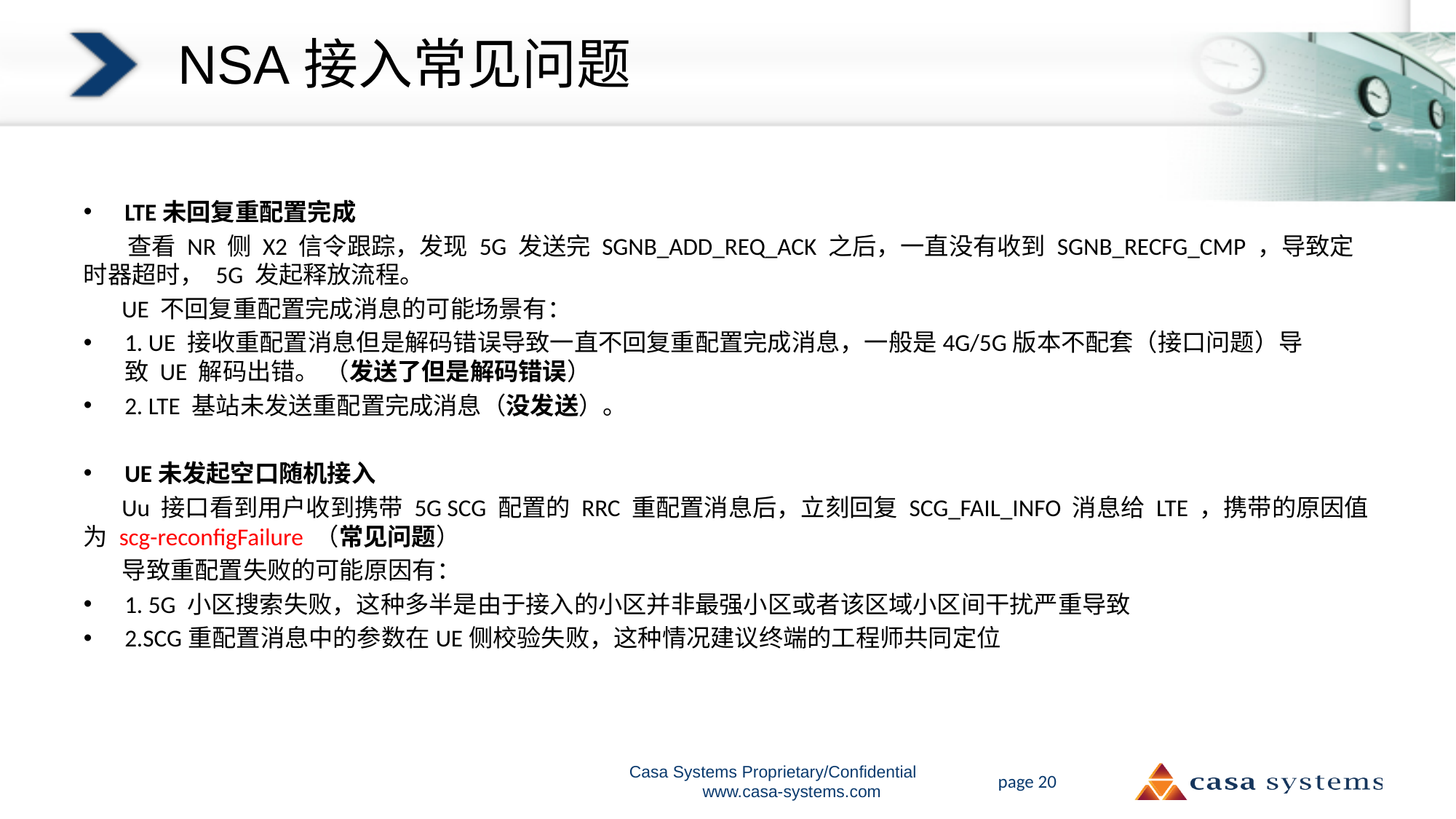

# NSA接入常见问题
LTE未回复重配置完成
       查看 NR 侧 X2 信令跟踪，发现 5G 发送完 SGNB_ADD_REQ_ACK 之后，一直没有收到 SGNB_RECFG_CMP ，导致定时器超时， 5G 发起释放流程。
       UE 不回复重配置完成消息的可能场景有：
1. UE 接收重配置消息但是解码错误导致一直不回复重配置完成消息，一般是4G/5G版本不配套（接口问题）导致 UE 解码出错。 （发送了但是解码错误）
2. LTE 基站未发送重配置完成消息（没发送）。

UE未发起空口随机接入
       Uu 接口看到用户收到携带 5G SCG 配置的 RRC 重配置消息后，立刻回复 SCG_FAIL_INFO 消息给 LTE ，携带的原因值为 scg-reconfigFailure （常见问题）
      导致重配置失败的可能原因有：
1. 5G 小区搜索失败，这种多半是由于接入的小区并非最强小区或者该区域小区间干扰严重导致
2.SCG重配置消息中的参数在UE侧校验失败，这种情况建议终端的工程师共同定位

Casa Systems Proprietary/Confidential            www.casa-systems.com
page 20